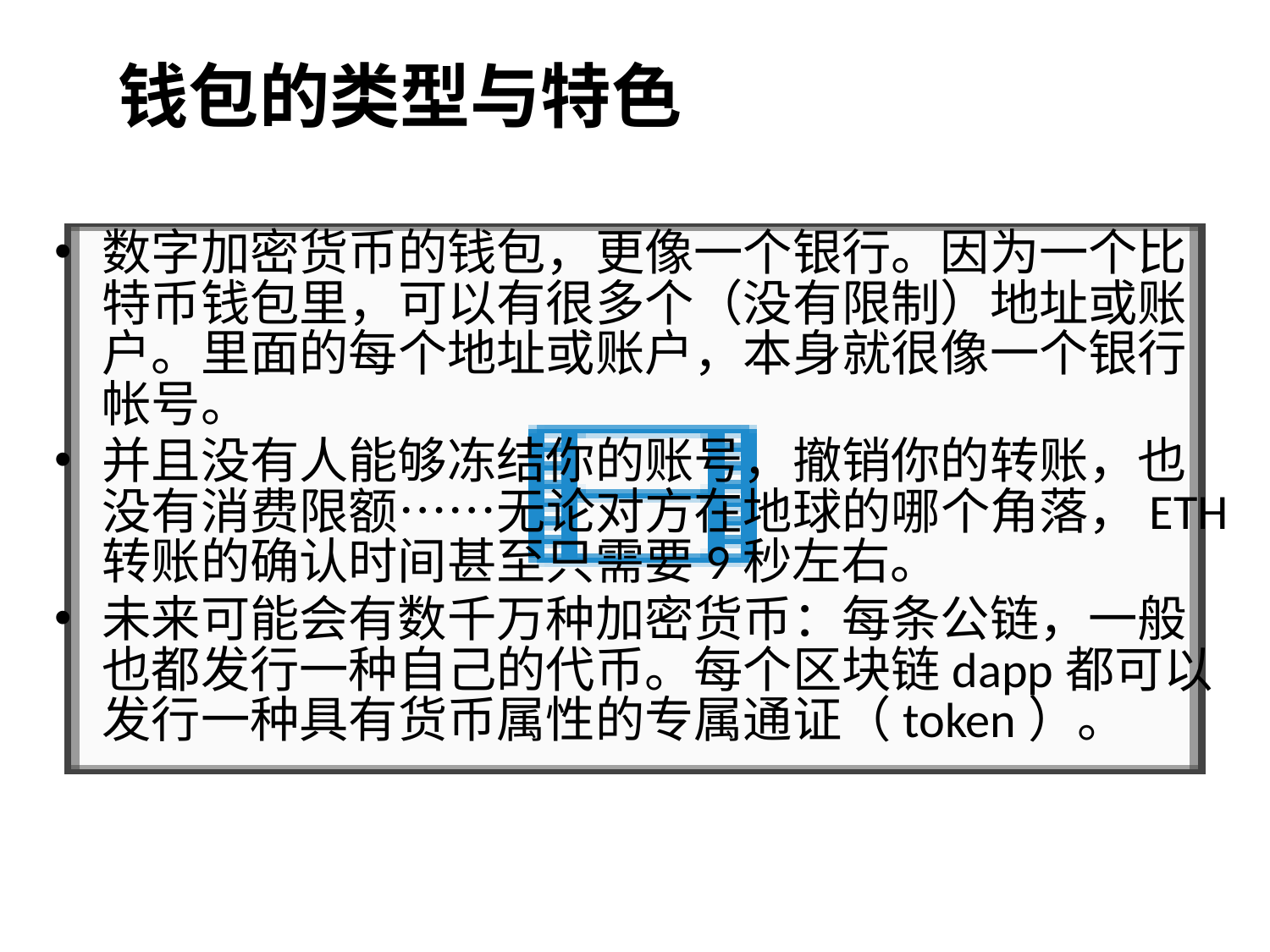

# 钱包的类型与特色
数字加密货币的钱包，更像一个银行。因为一个比特币钱包里，可以有很多个（没有限制）地址或账户。里面的每个地址或账户，本身就很像一个银行帐号。
并且没有人能够冻结你的账号，撤销你的转账，也没有消费限额……无论对方在地球的哪个角落，ETH转账的确认时间甚至只需要9秒左右。
未来可能会有数千万种加密货币：每条公链，一般也都发行一种自己的代币。每个区块链dapp都可以发行一种具有货币属性的专属通证（token）。